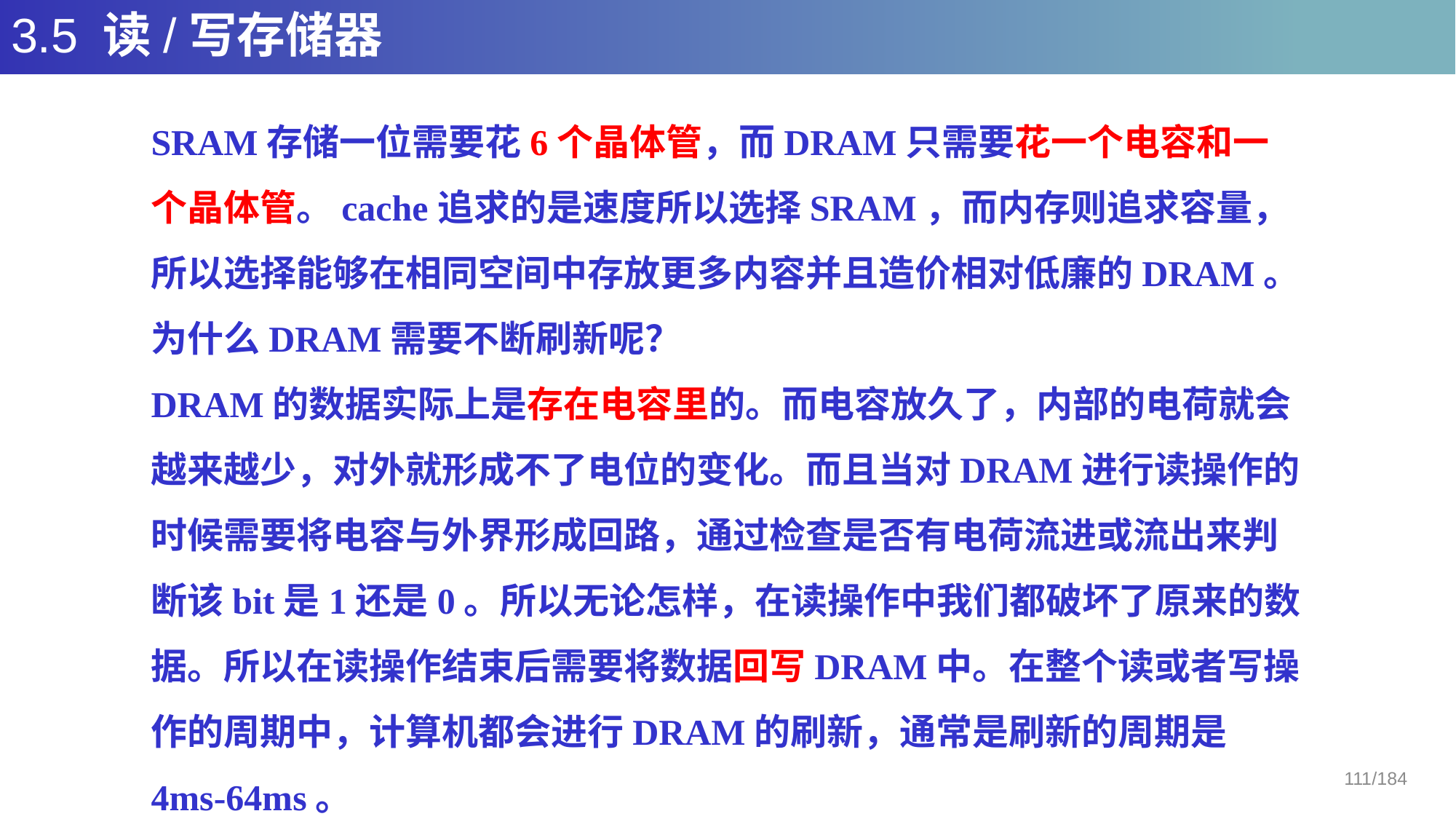

# 3.5 读/写存储器
SRAM存储一位需要花6个晶体管，而DRAM只需要花一个电容和一个晶体管。cache追求的是速度所以选择SRAM，而内存则追求容量，所以选择能够在相同空间中存放更多内容并且造价相对低廉的DRAM。
为什么DRAM需要不断刷新呢？
DRAM的数据实际上是存在电容里的。而电容放久了，内部的电荷就会越来越少，对外就形成不了电位的变化。而且当对DRAM进行读操作的时候需要将电容与外界形成回路，通过检查是否有电荷流进或流出来判断该bit是1还是0。所以无论怎样，在读操作中我们都破坏了原来的数据。所以在读操作结束后需要将数据回写DRAM中。在整个读或者写操作的周期中，计算机都会进行DRAM的刷新，通常是刷新的周期是4ms-64ms。

111/184